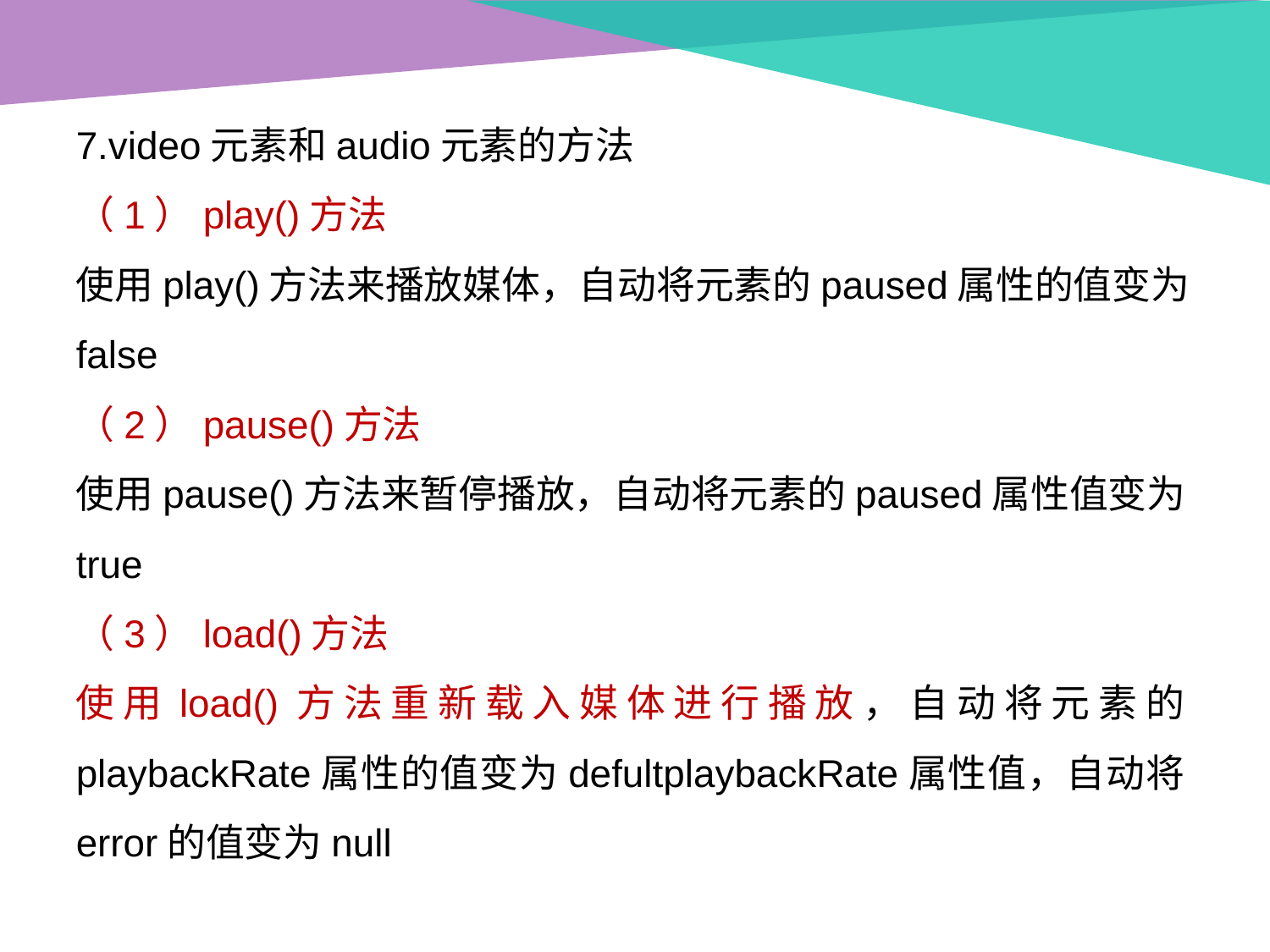

7.video元素和audio元素的方法
（1）play()方法
使用play()方法来播放媒体，自动将元素的paused属性的值变为false
（2）pause()方法
使用pause()方法来暂停播放，自动将元素的paused属性值变为true
（3）load()方法
使用load()方法重新载入媒体进行播放，自动将元素的playbackRate属性的值变为defultplaybackRate属性值，自动将error的值变为null